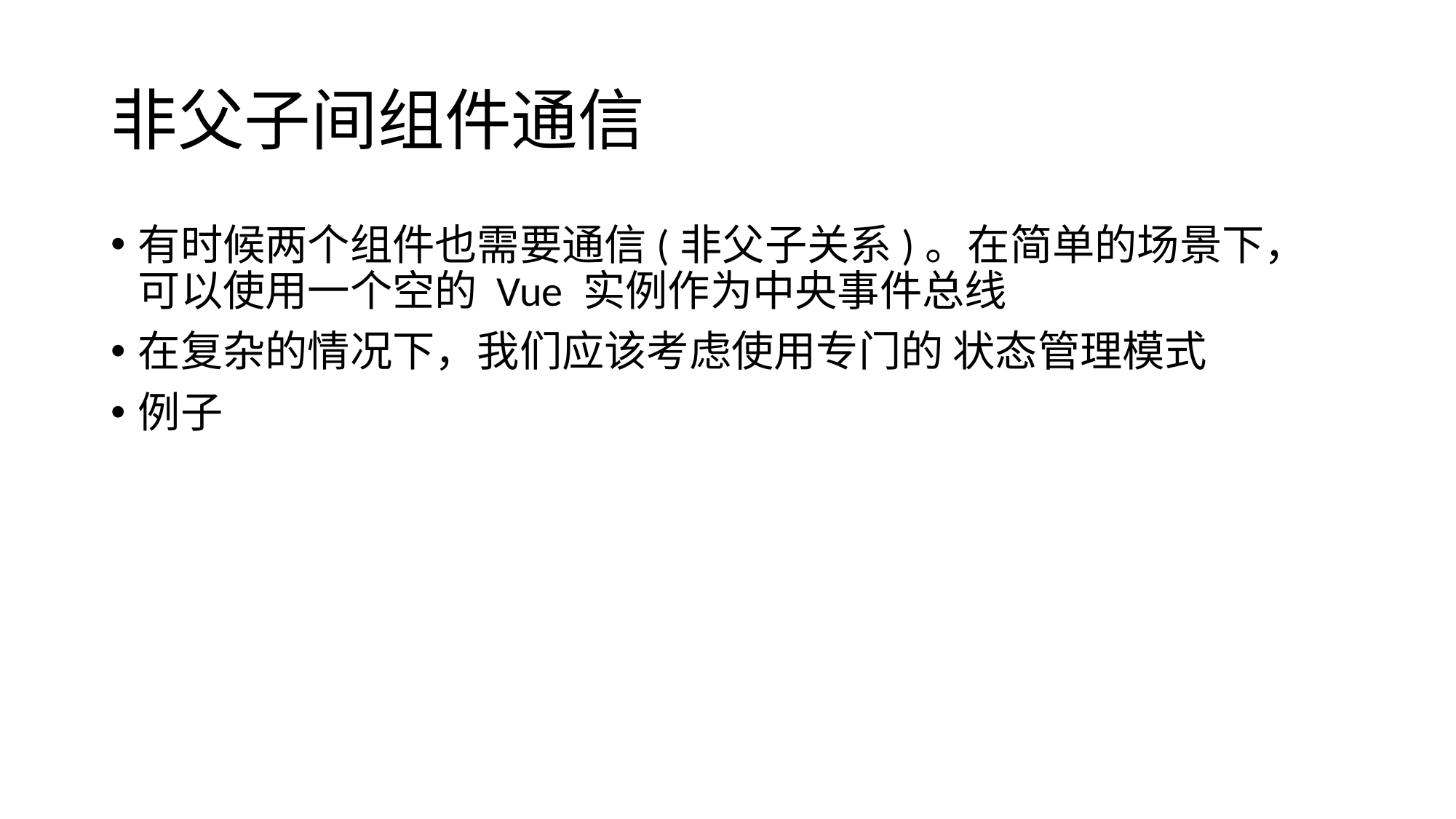

# 非父子间组件通信
有时候两个组件也需要通信(非父子关系)。在简单的场景下，可以使用一个空的 Vue 实例作为中央事件总线
在复杂的情况下，我们应该考虑使用专门的 状态管理模式
例子